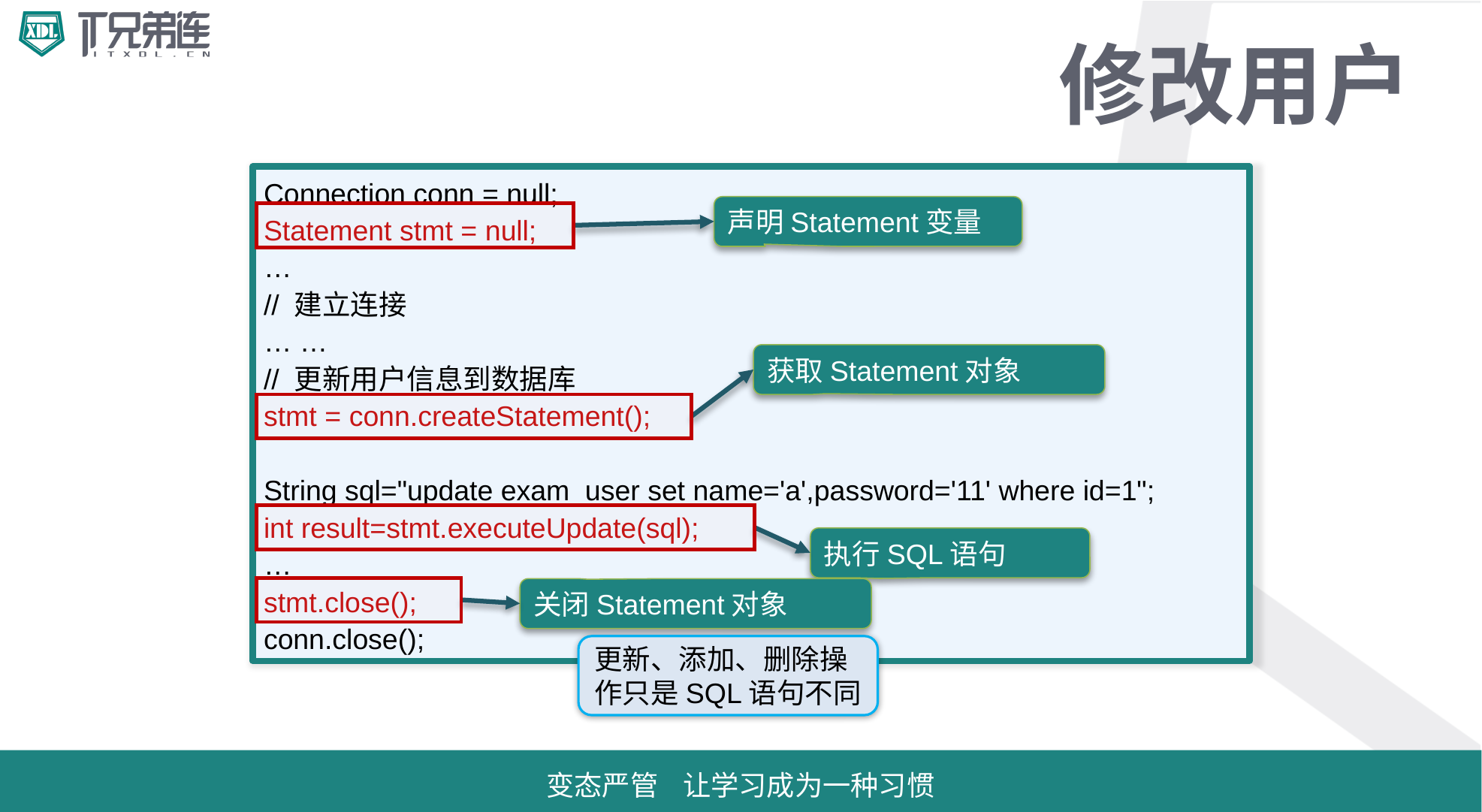

# 修改用户
Connection conn = null;
Statement stmt = null;
…
// 建立连接
… …
// 更新用户信息到数据库
stmt = conn.createStatement();

String sql="update exam_user set name='a',password='11' where id=1";
int result=stmt.executeUpdate(sql);
…
stmt.close();
conn.close();
声明Statement变量

获取Statement对象

执行SQL语句

关闭Statement对象
更新、添加、删除操作只是SQL语句不同